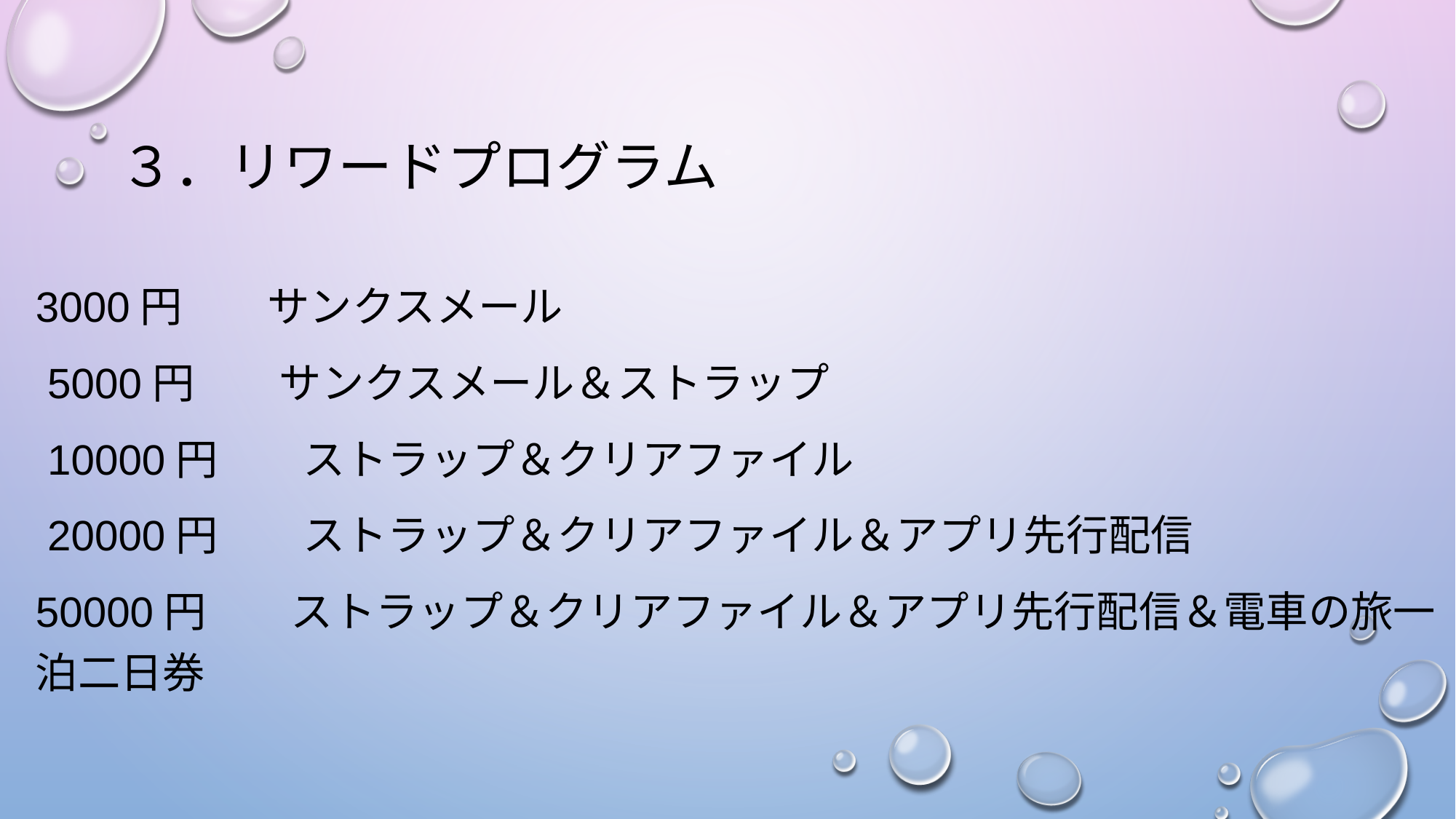

# ３．リワードプログラム
3000円　　サンクスメール
 5000円　　サンクスメール＆ストラップ
 10000円　　ストラップ＆クリアファイル
 20000円　　ストラップ＆クリアファイル＆アプリ先行配信
50000円　　ストラップ＆クリアファイル＆アプリ先行配信＆電車の旅一泊二日券